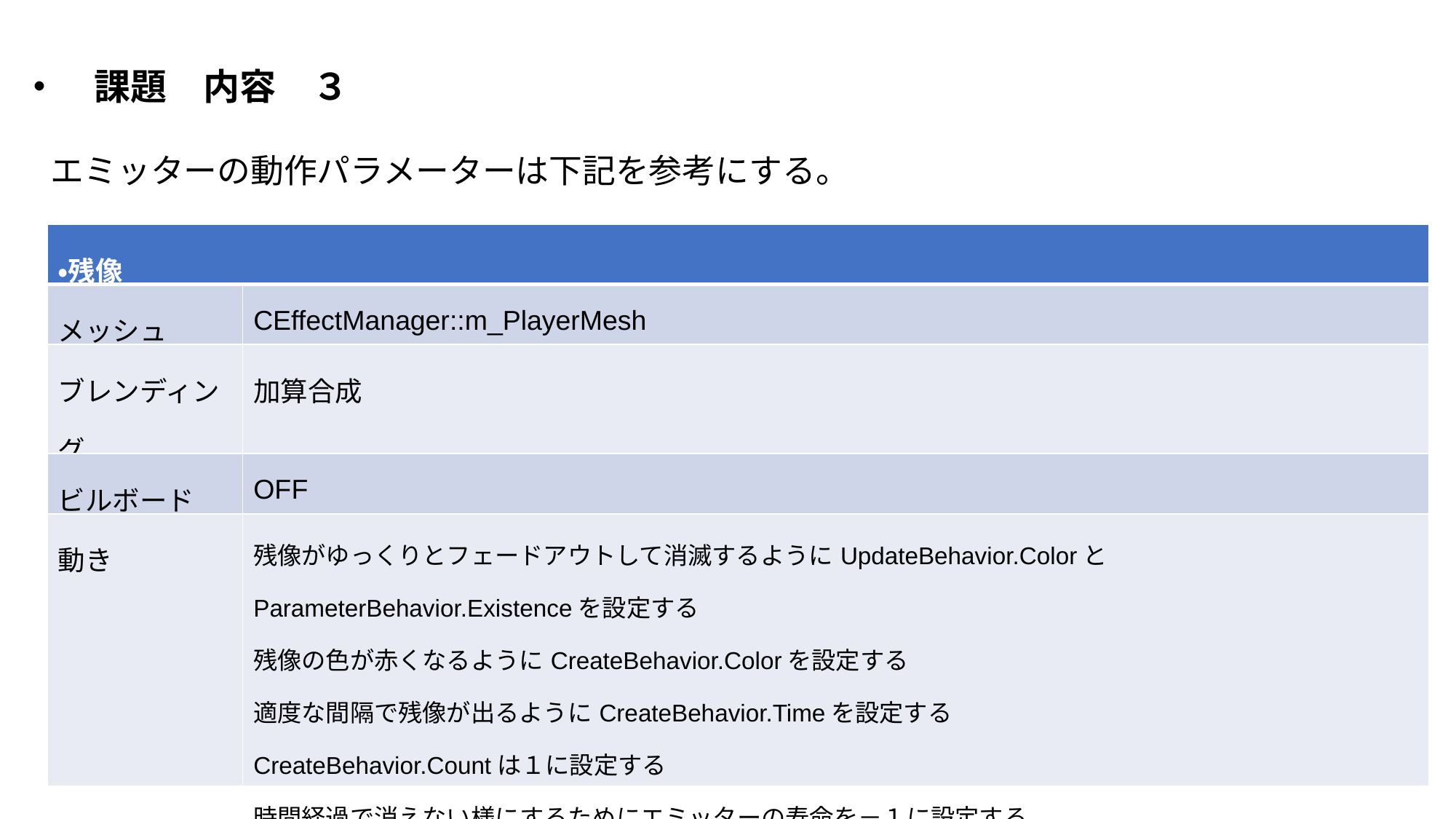

・　課題　内容　３
エミッターの動作パラメーターは下記を参考にする。
| ・残像 |  |
| --- | --- |
| メッシュ | CEffectManager::m\_PlayerMesh |
| ブレンディング | 加算合成 |
| ビルボード | OFF |
| 動き | 残像がゆっくりとフェードアウトして消滅するようにUpdateBehavior.ColorとParameterBehavior.Existenceを設定する 残像の色が赤くなるようにCreateBehavior.Colorを設定する 適度な間隔で残像が出るようにCreateBehavior.Timeを設定する CreateBehavior.Countは１に設定する 時間経過で消えない様にするためにエミッターの寿命を－１に設定する |